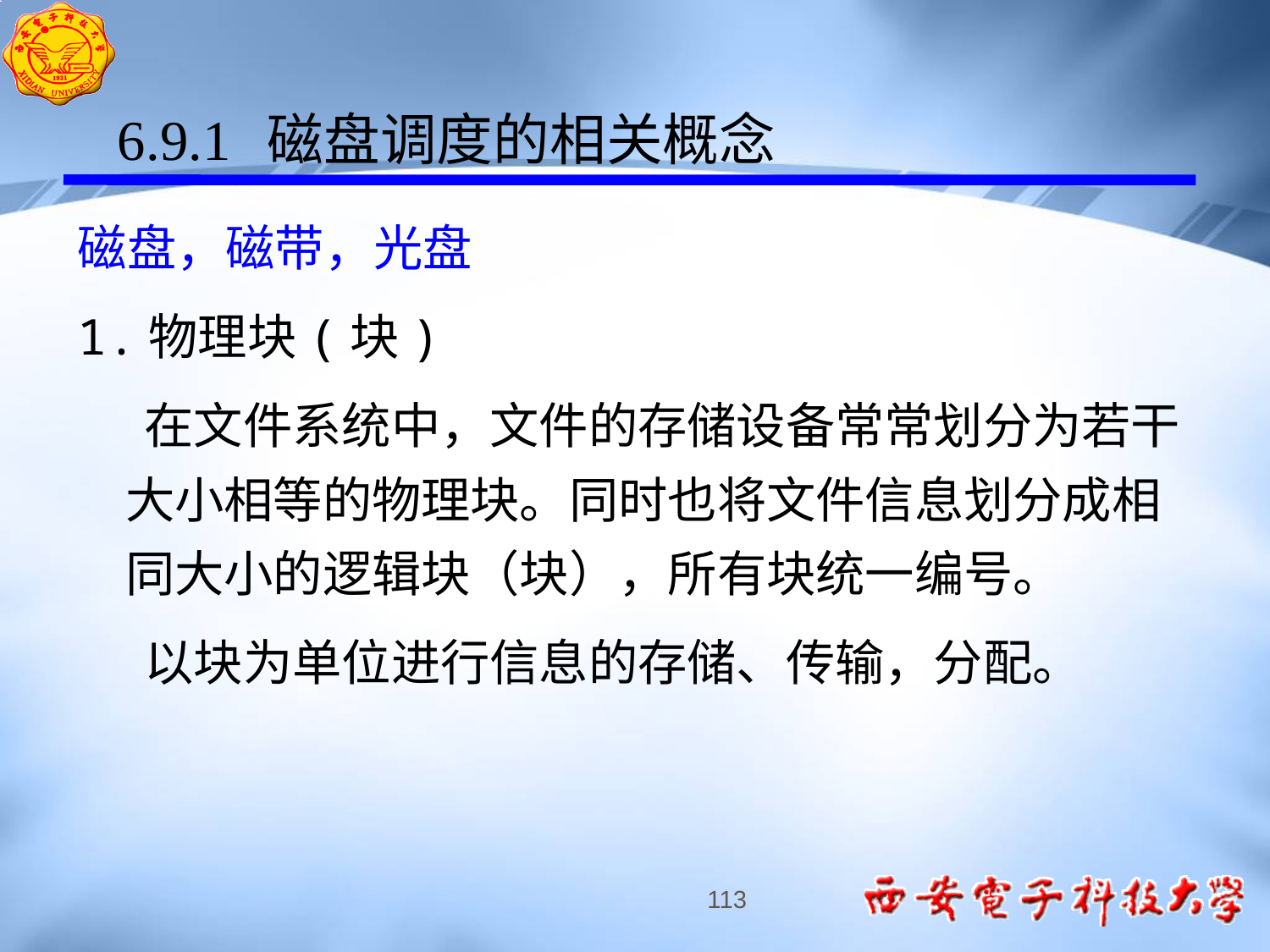

6.9.1 磁盘调度的相关概念
磁盘，磁带，光盘
1.物理块(块)
     在文件系统中，文件的存储设备常常划分为若干大小相等的物理块。同时也将文件信息划分成相同大小的逻辑块（块），所有块统一编号。
     以块为单位进行信息的存储、传输，分配。

113